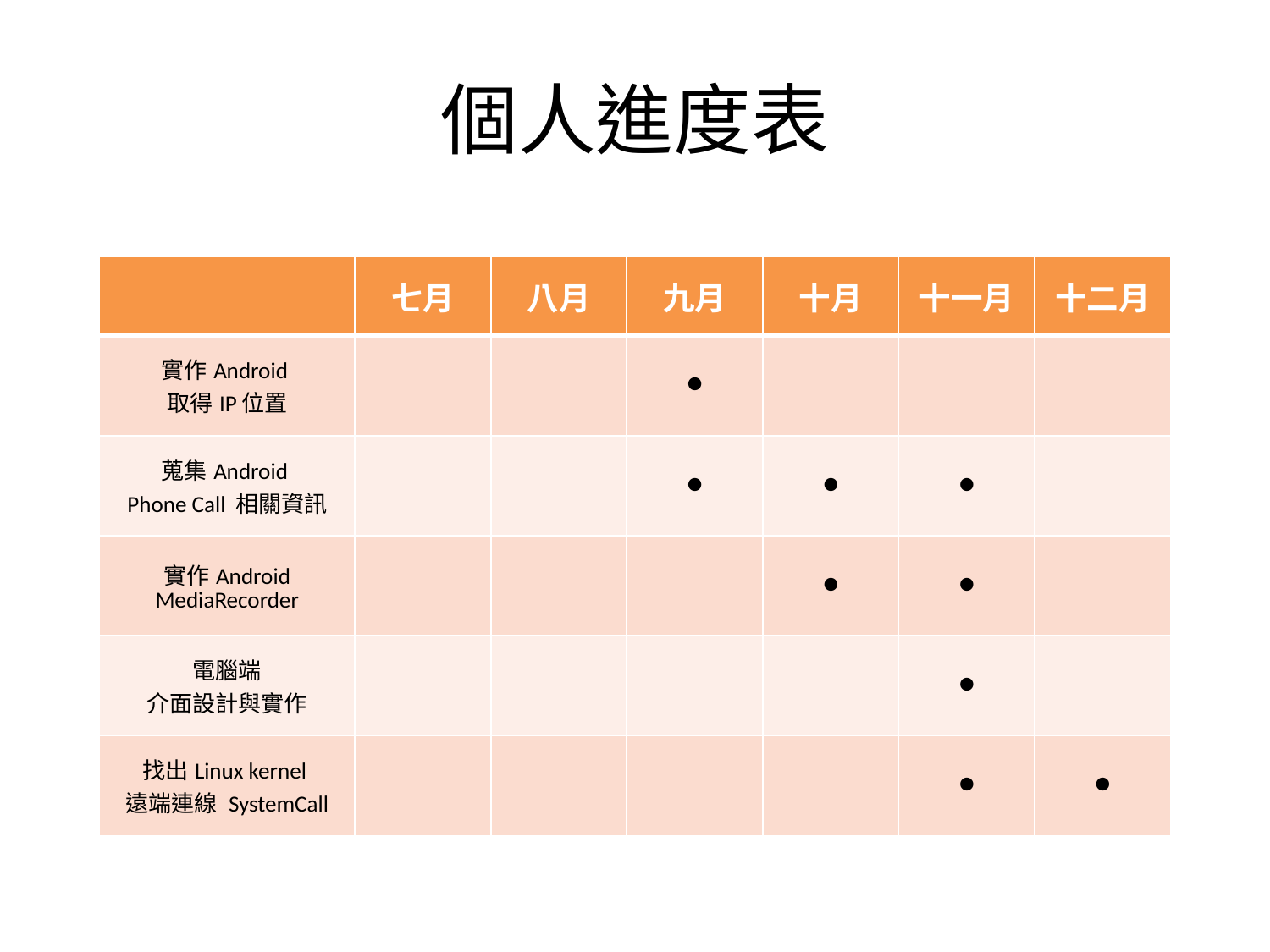

# 個人進度表

|  | 七月 | 八月 | 九月 | 十月 | 十一月 | 十二月 |
| --- | --- | --- | --- | --- | --- | --- |
| 實作Android 取得IP位置 |  |  | ● |  |  |  |
| 蒐集Android Phone Call 相關資訊 |  |  | ● | ● | ● |  |
| 實作Android MediaRecorder |  |  |  | ● | ● |  |
| 電腦端 介面設計與實作 |  |  |  |  | ● |  |
| 找出Linux kernel 遠端連線 SystemCall |  |  |  |  | ● | ● |